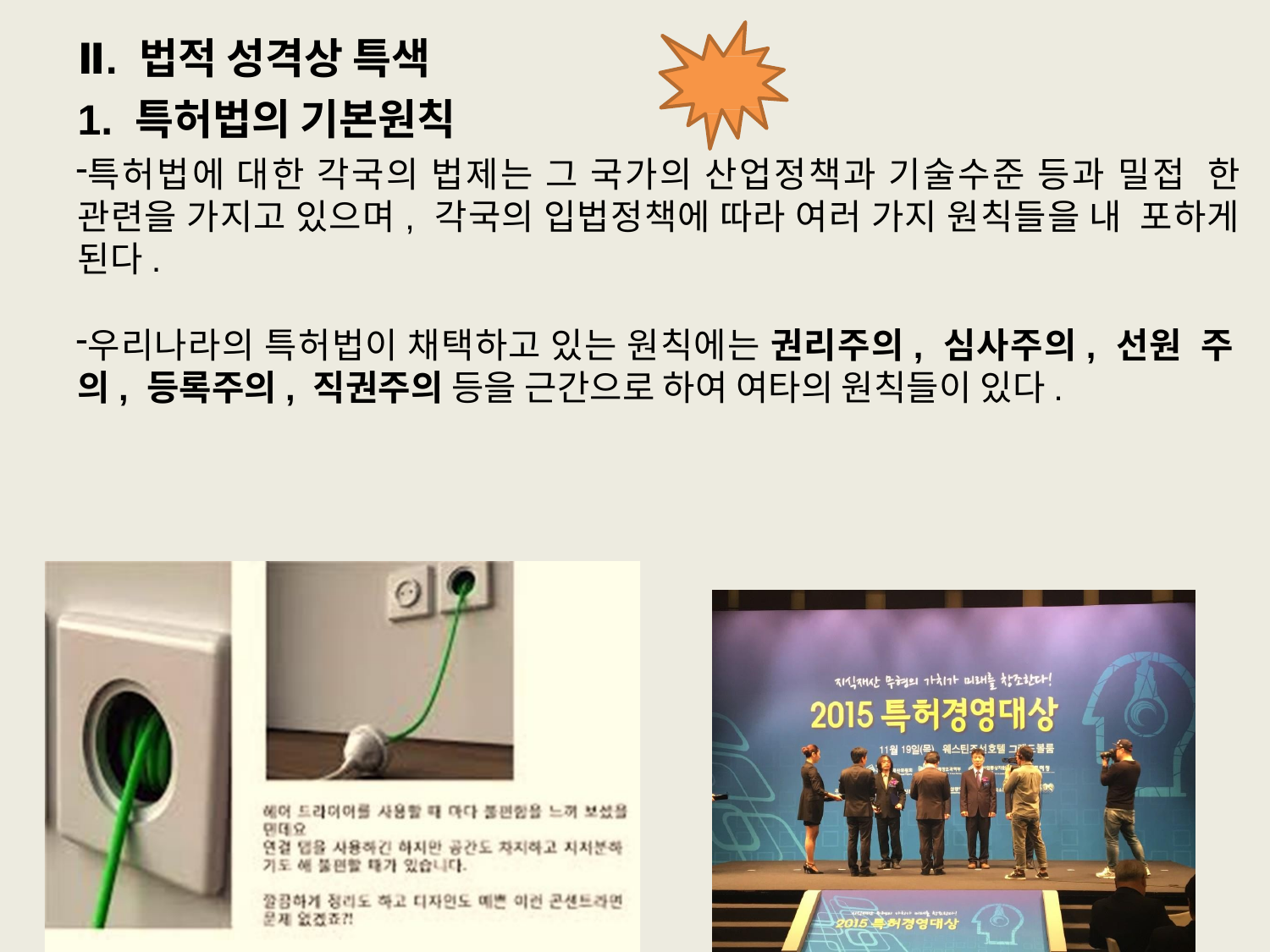

# Ⅱ. 법적 성격상 특색
1. 특허법의 기본원칙
특허법에 대한 각국의 법제는 그 국가의 산업정책과 기술수준 등과 밀접  한 관련을 가지고 있으며, 각국의 입법정책에 따라 여러 가지 원칙들을 내  포하게 된다.

우리나라의 특허법이 채택하고 있는 원칙에는 권리주의, 심사주의, 선원  주의, 등록주의, 직권주의 등을 근간으로 하여 여타의 원칙들이 있다.